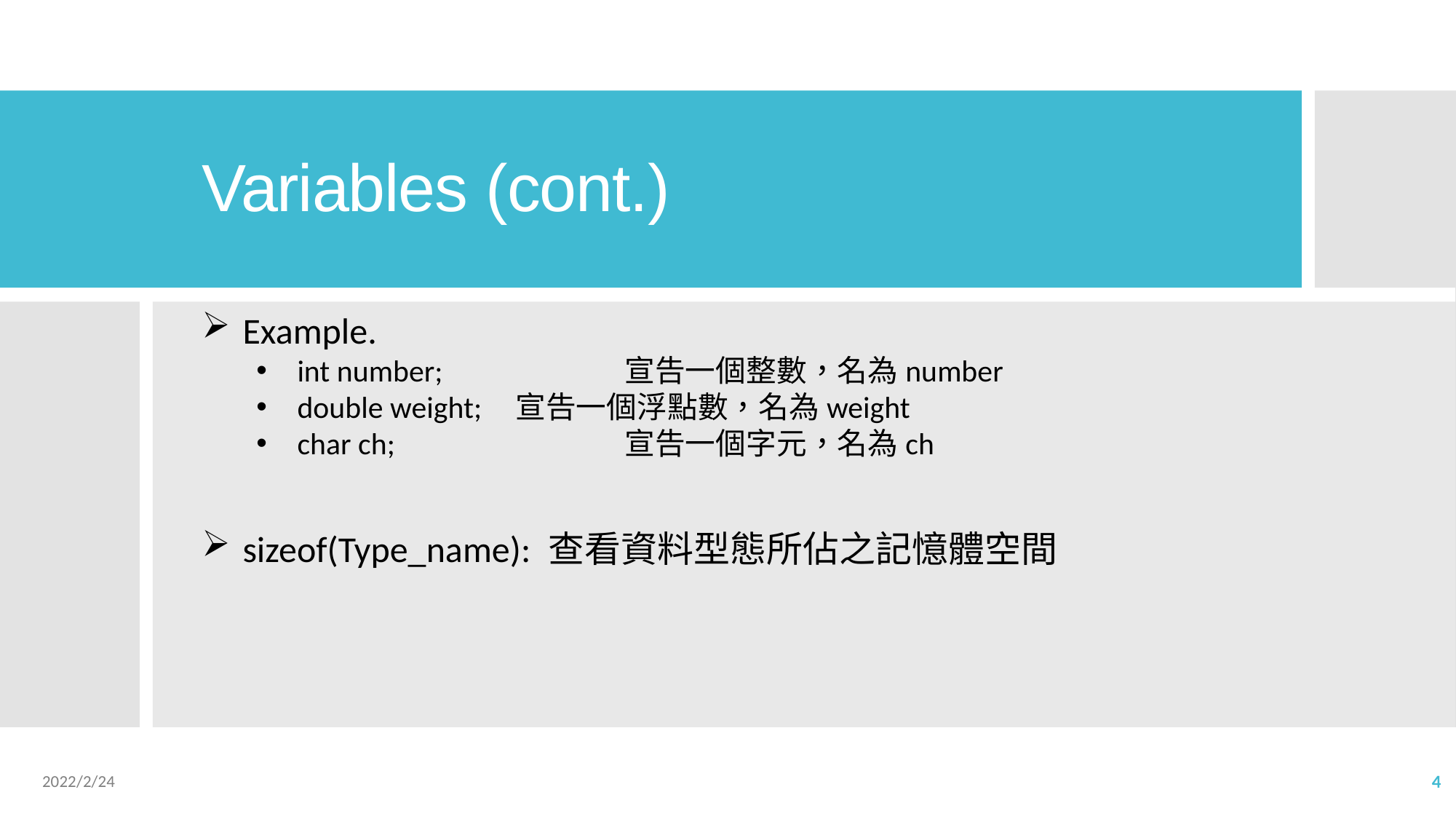

# Variables (cont.)

Example.
int number;		宣告一個整數，名為number
double weight;	宣告一個浮點數，名為weight
char ch;			宣告一個字元，名為ch

sizeof(Type_name): 查看資料型態所佔之記憶體空間

2022/2/24
4